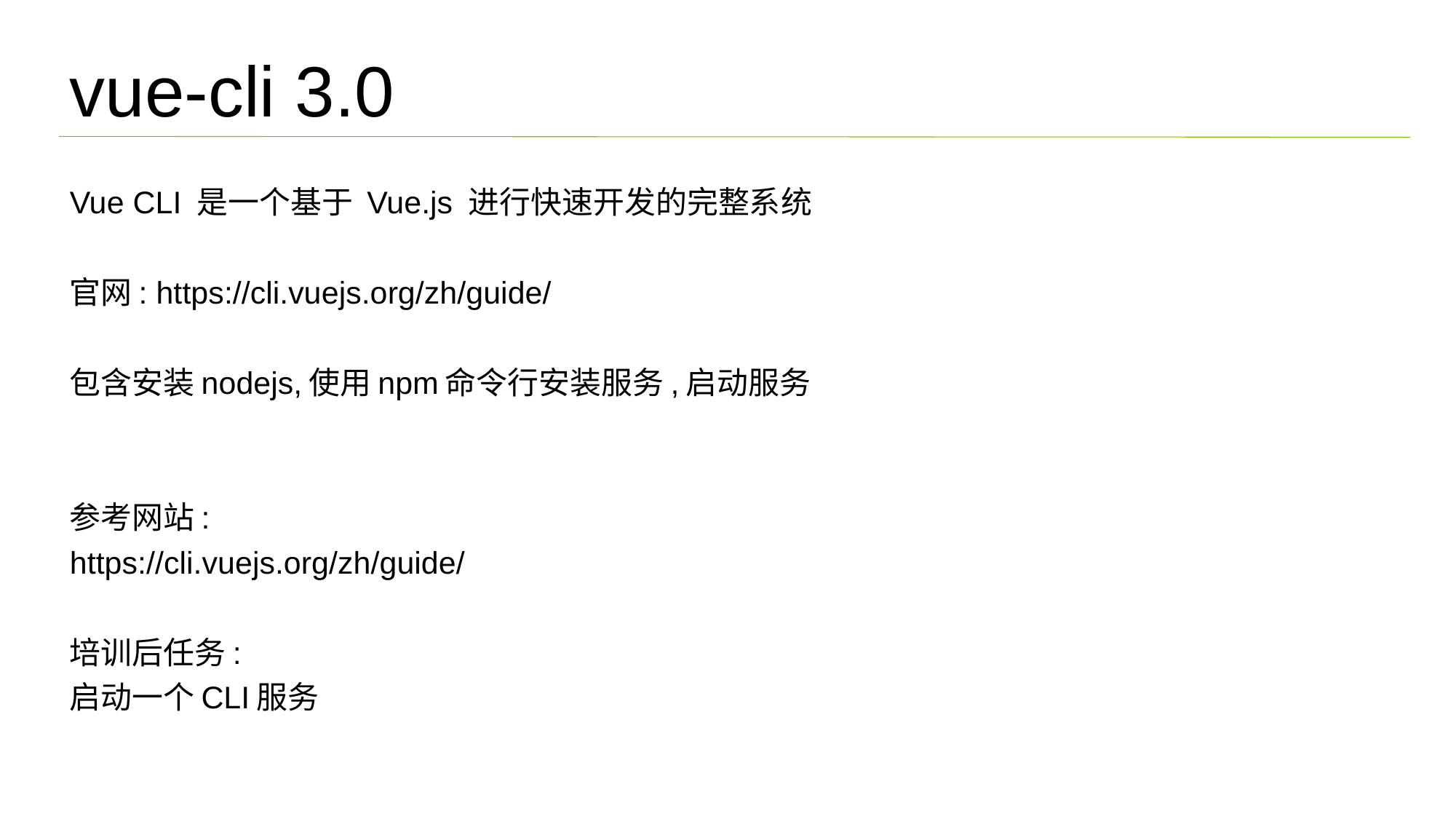

vue-cli 3.0
Vue CLI 是一个基于 Vue.js 进行快速开发的完整系统

官网: https://cli.vuejs.org/zh/guide/

包含安装nodejs,使用npm命令行安装服务,启动服务

参考网站:
https://cli.vuejs.org/zh/guide/

培训后任务:
启动一个CLI服务